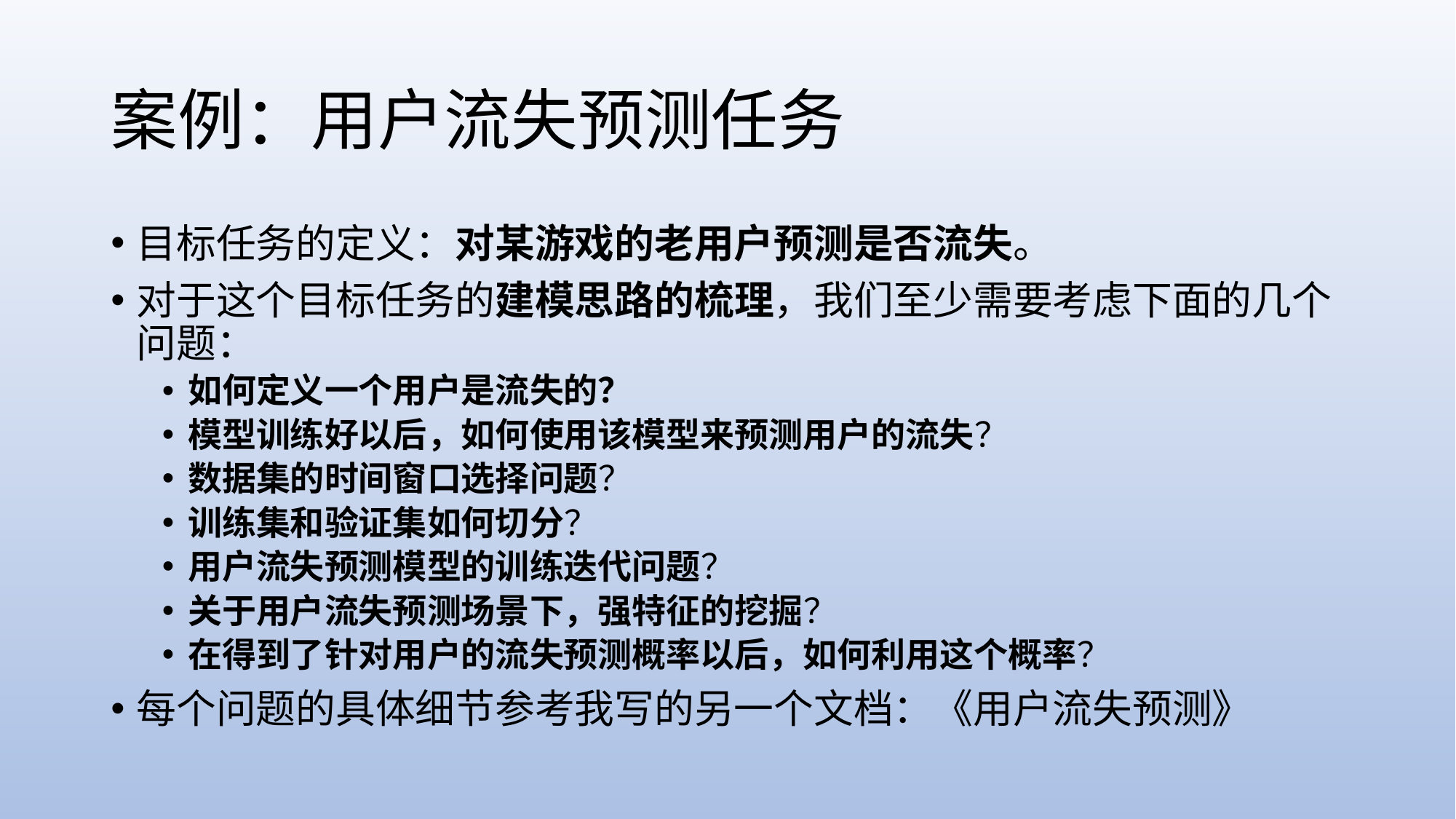

# 案例：用户流失预测任务
目标任务的定义：对某游戏的老用户预测是否流失。
对于这个目标任务的建模思路的梳理，我们至少需要考虑下面的几个问题：
如何定义一个用户是流失的？
模型训练好以后，如何使用该模型来预测用户的流失？
数据集的时间窗口选择问题？
训练集和验证集如何切分？
用户流失预测模型的训练迭代问题？
关于用户流失预测场景下，强特征的挖掘？
在得到了针对用户的流失预测概率以后，如何利用这个概率？
每个问题的具体细节参考我写的另一个文档：《用户流失预测》